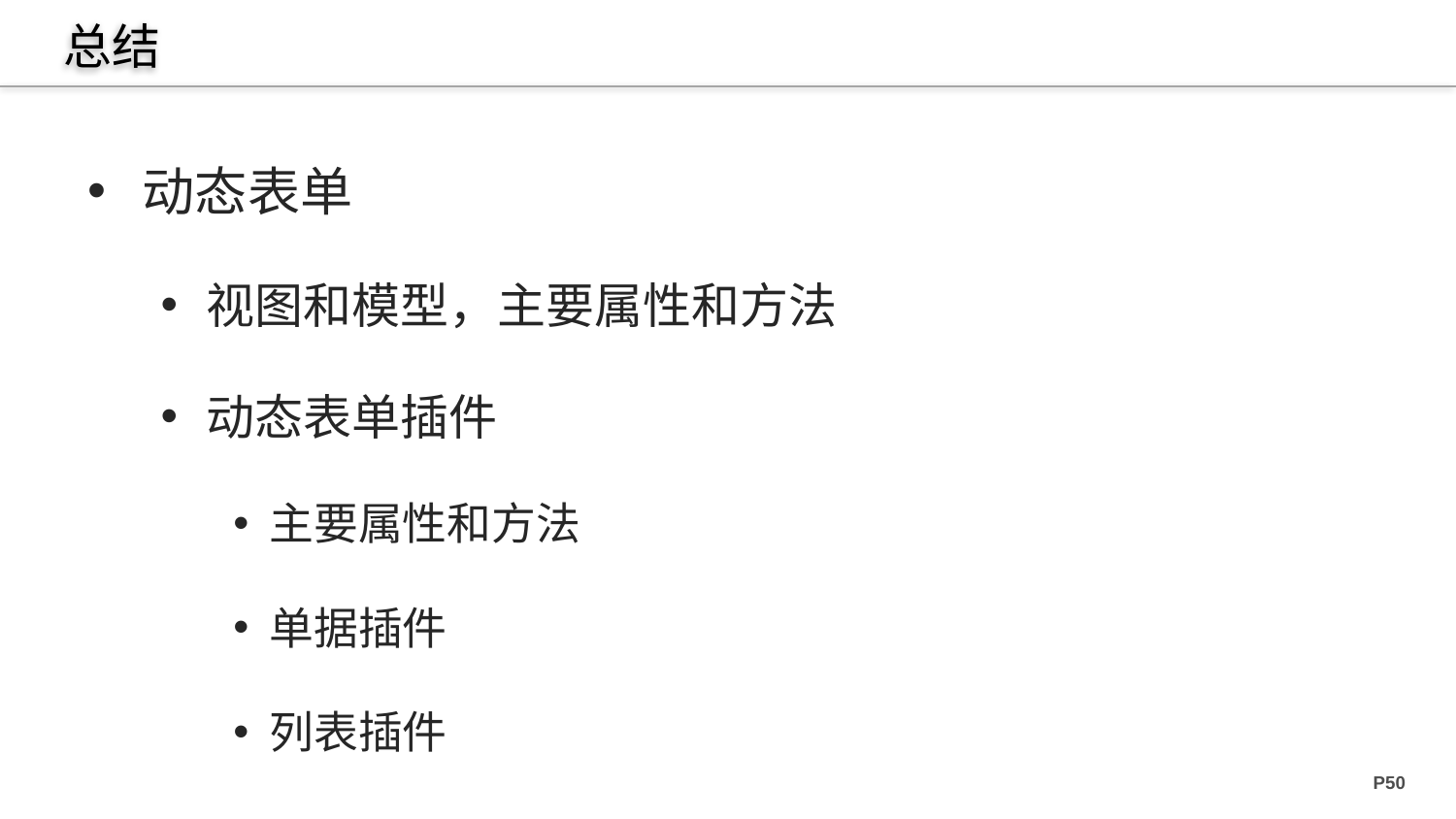

# 总结

动态表单
视图和模型，主要属性和方法
动态表单插件
主要属性和方法
单据插件
列表插件